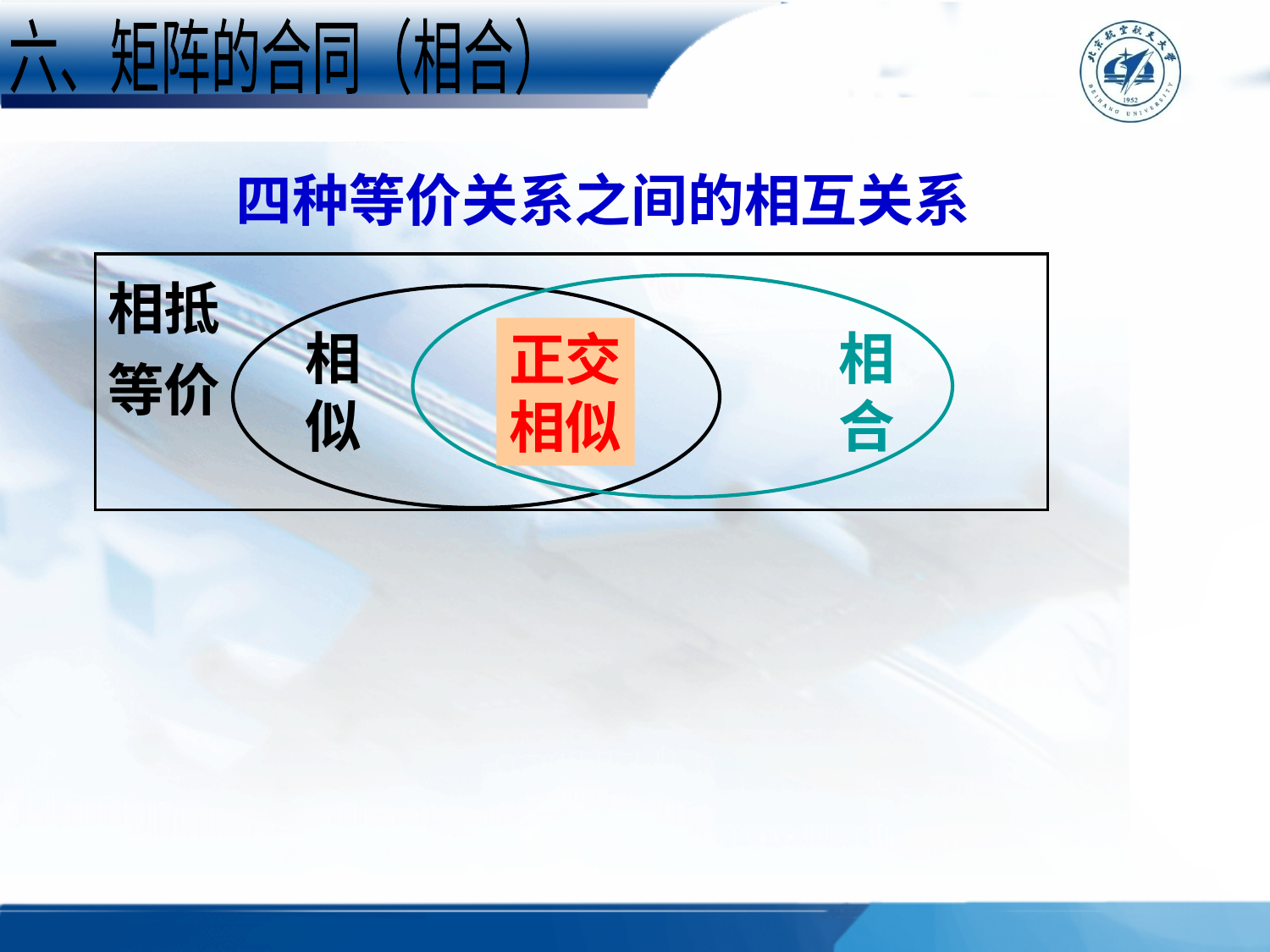

六、矩阵的合同（相合）
四种等价关系之间的相互关系
相抵
等价

相
似
相
合
正交
相似